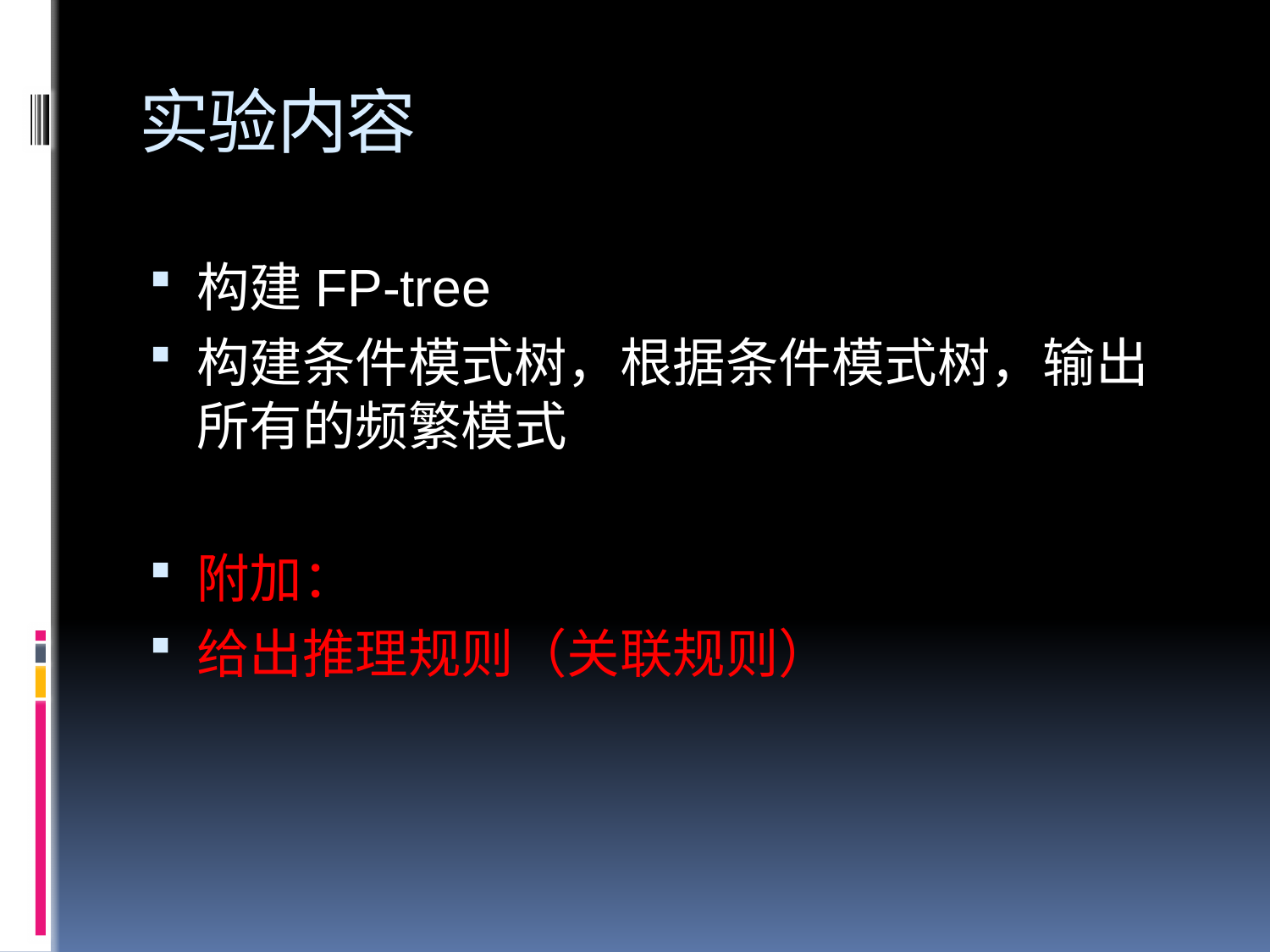

# 实验内容
构建FP-tree
构建条件模式树，根据条件模式树，输出所有的频繁模式

附加：
给出推理规则（关联规则）